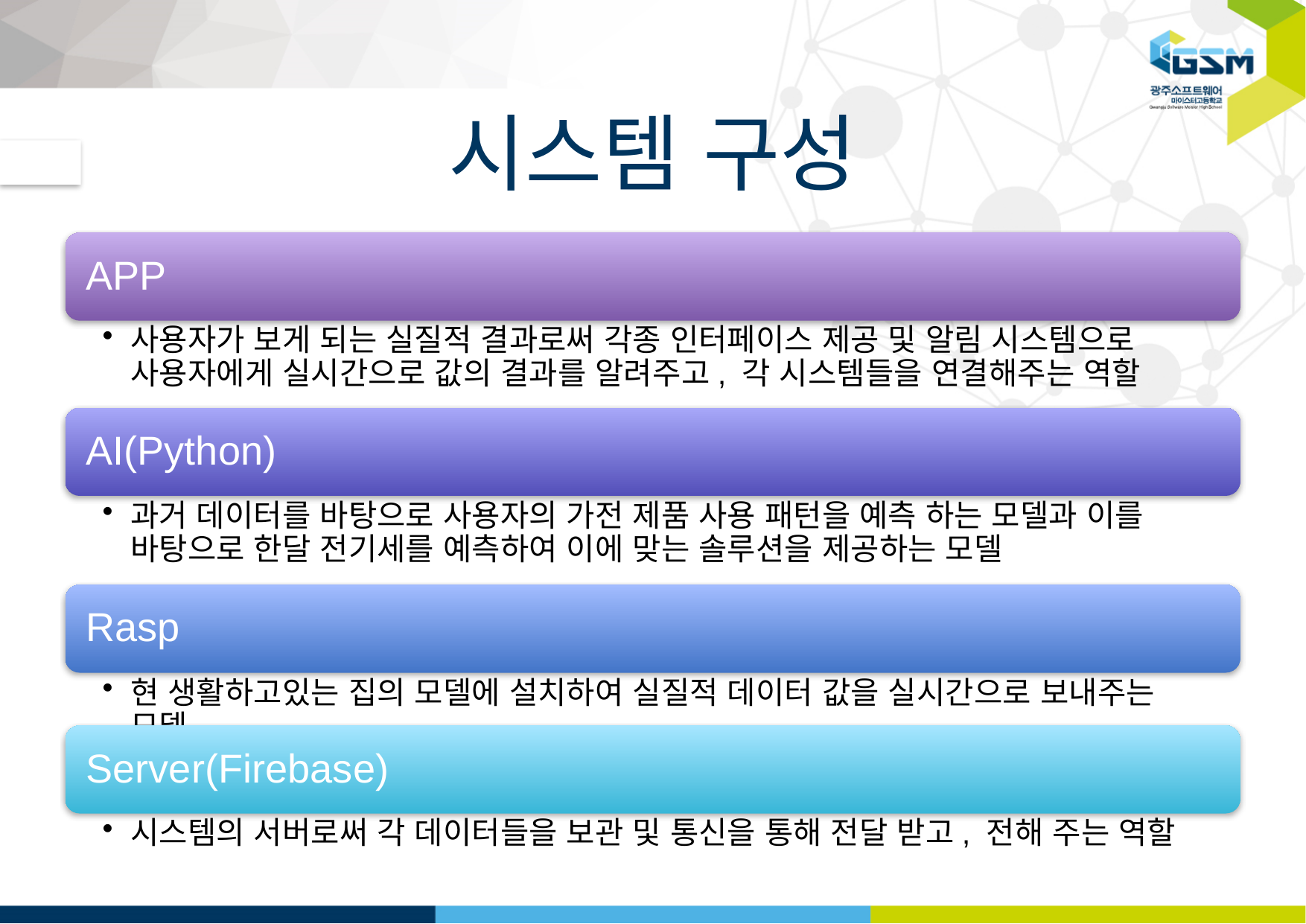

시스템 구성

APP
사용자가 보게 되는 실질적 결과로써 각종 인터페이스 제공 및 알림 시스템으로 사용자에게 실시간으로 값의 결과를 알려주고, 각 시스템들을 연결해주는 역할
AI(Python)
과거 데이터를 바탕으로 사용자의 가전 제품 사용 패턴을 예측 하는 모델과 이를 바탕으로 한달 전기세를 예측하여 이에 맞는 솔루션을 제공하는 모델
Rasp
현 생활하고있는 집의 모델에 설치하여 실질적 데이터 값을 실시간으로 보내주는 모델
Server(Firebase)
시스템의 서버로써 각 데이터들을 보관 및 통신을 통해 전달 받고, 전해 주는 역할